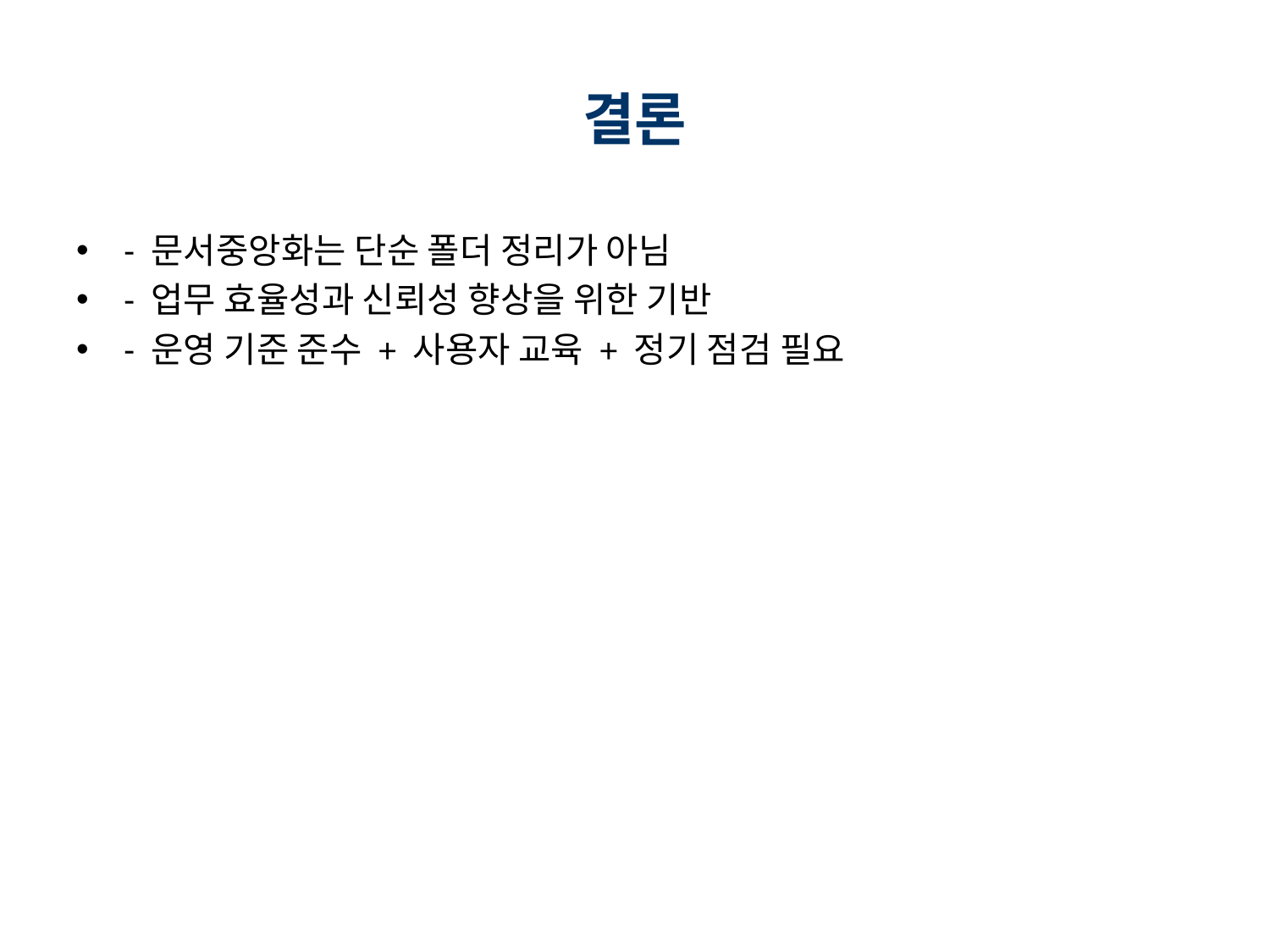

# 결론
- 문서중앙화는 단순 폴더 정리가 아님
- 업무 효율성과 신뢰성 향상을 위한 기반
- 운영 기준 준수 + 사용자 교육 + 정기 점검 필요